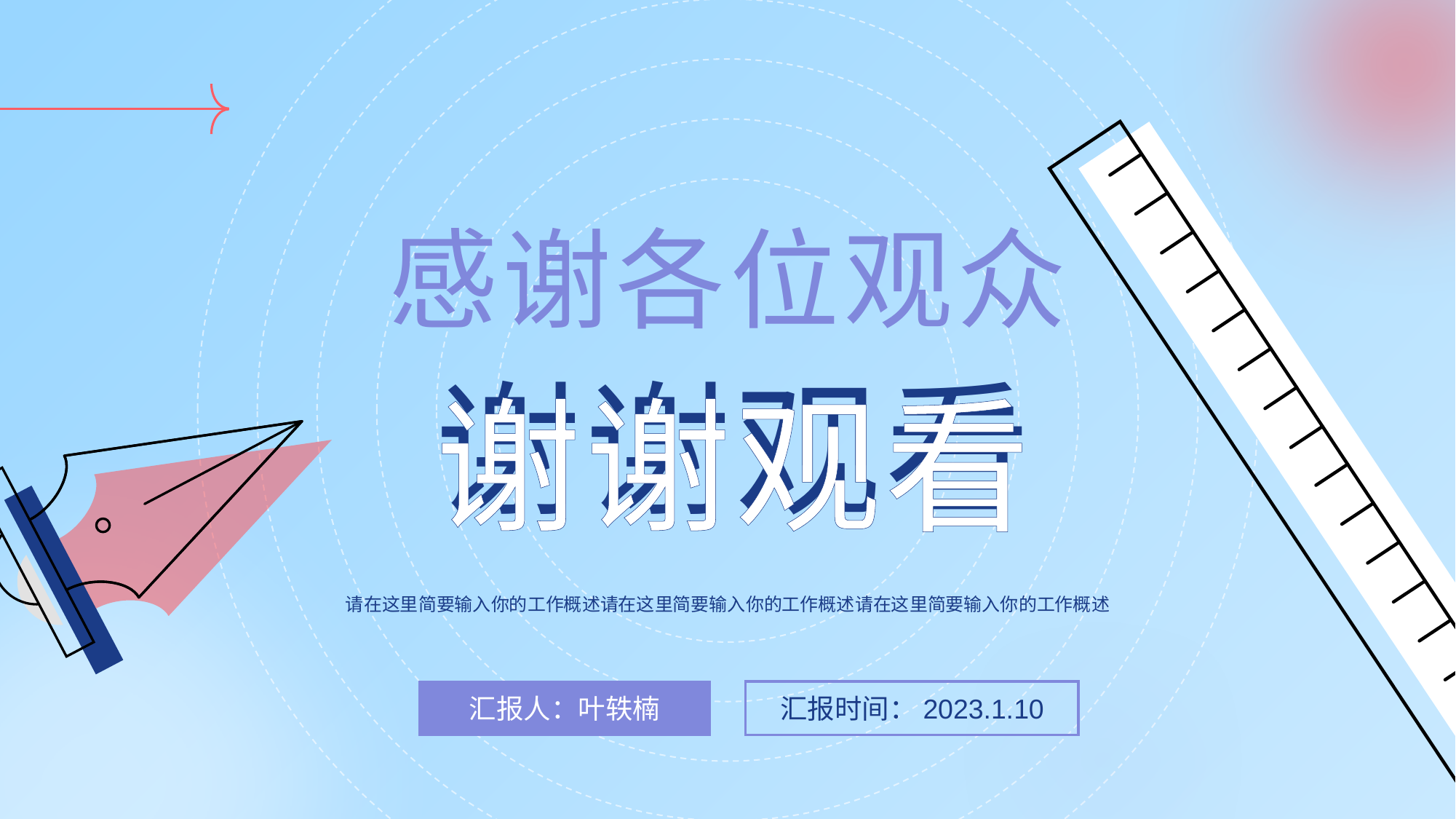

感谢各位观众
谢谢观看

谢谢观看

请在这里简要输入你的工作概述请在这里简要输入你的工作概述请在这里简要输入你的工作概述
汇报人：叶轶楠
汇报时间：2023.1.10